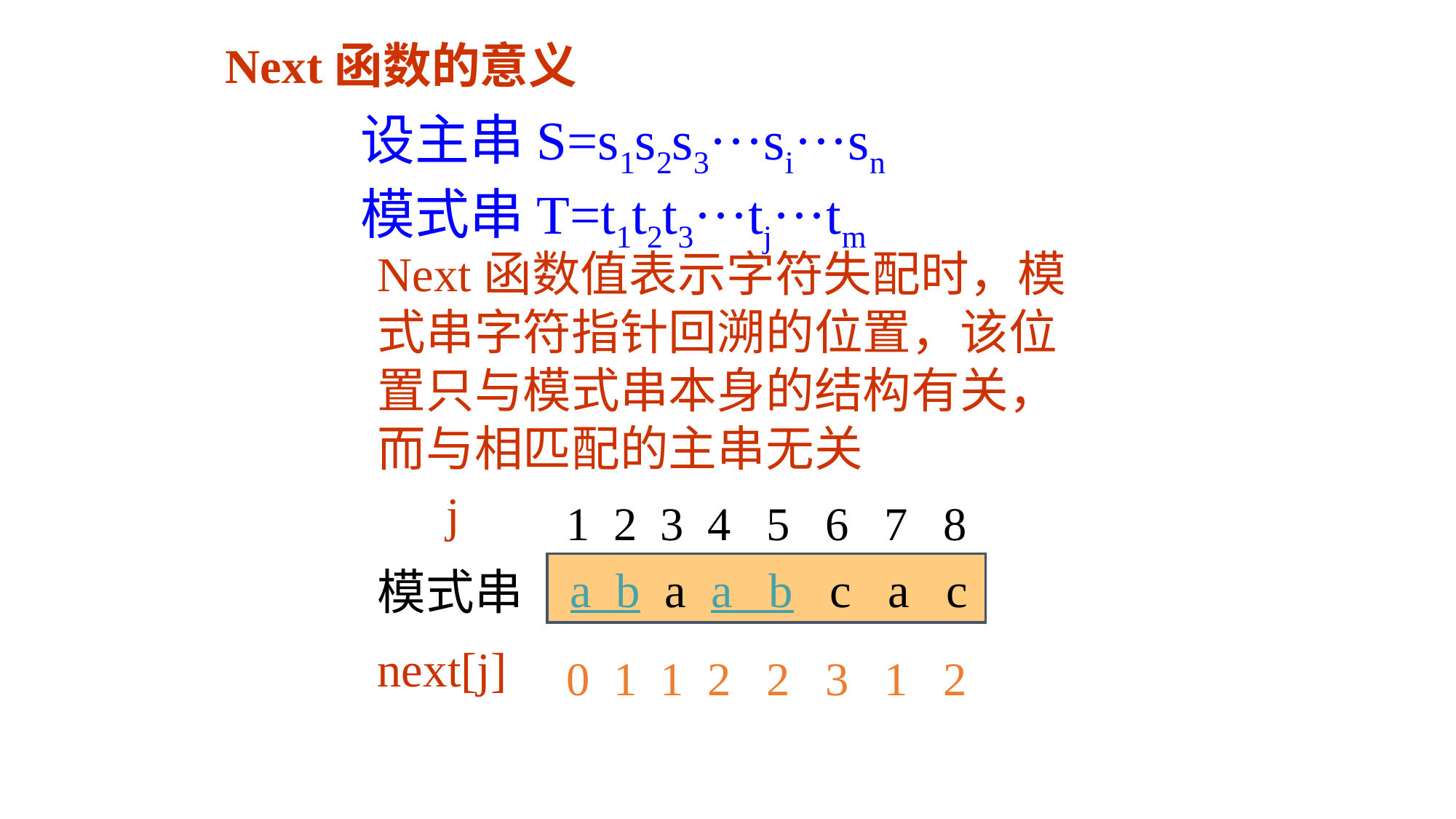

Next函数的意义
设主串S=s1s2s3···si···sn
模式串T=t1t2t3···tj···tm
Next函数值表示字符失配时，模式串字符指针回溯的位置，该位置只与模式串本身的结构有关，而与相匹配的主串无关
j
1  2  3  4   5   6   7   8
 a  b  a  a   b   c   a   c
模式串
next[j]
0  1  1  2   2   3   1   2